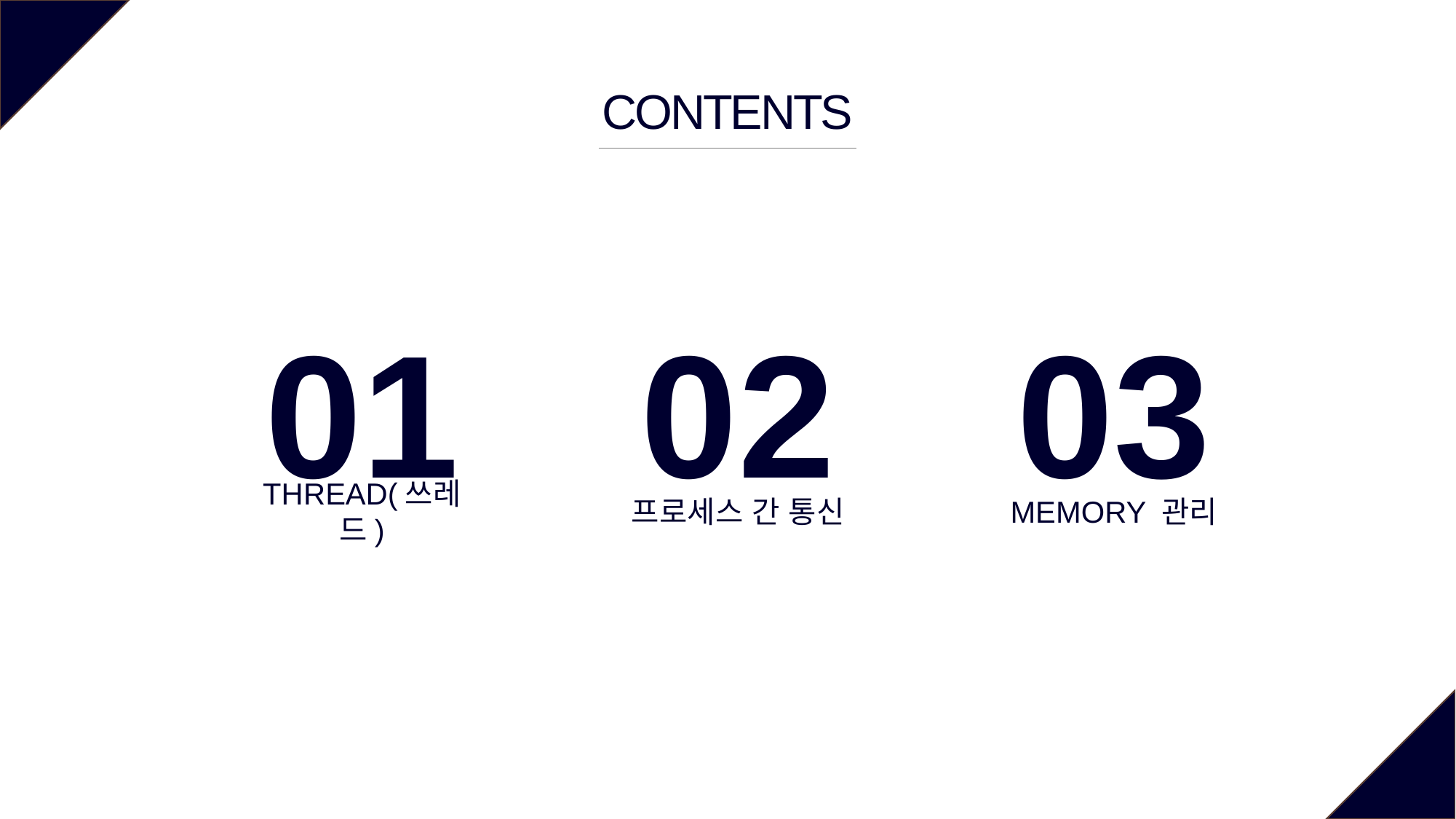

CONTENTS
01
02
03
THREAD(쓰레드)
프로세스 간 통신
MEMORY 관리